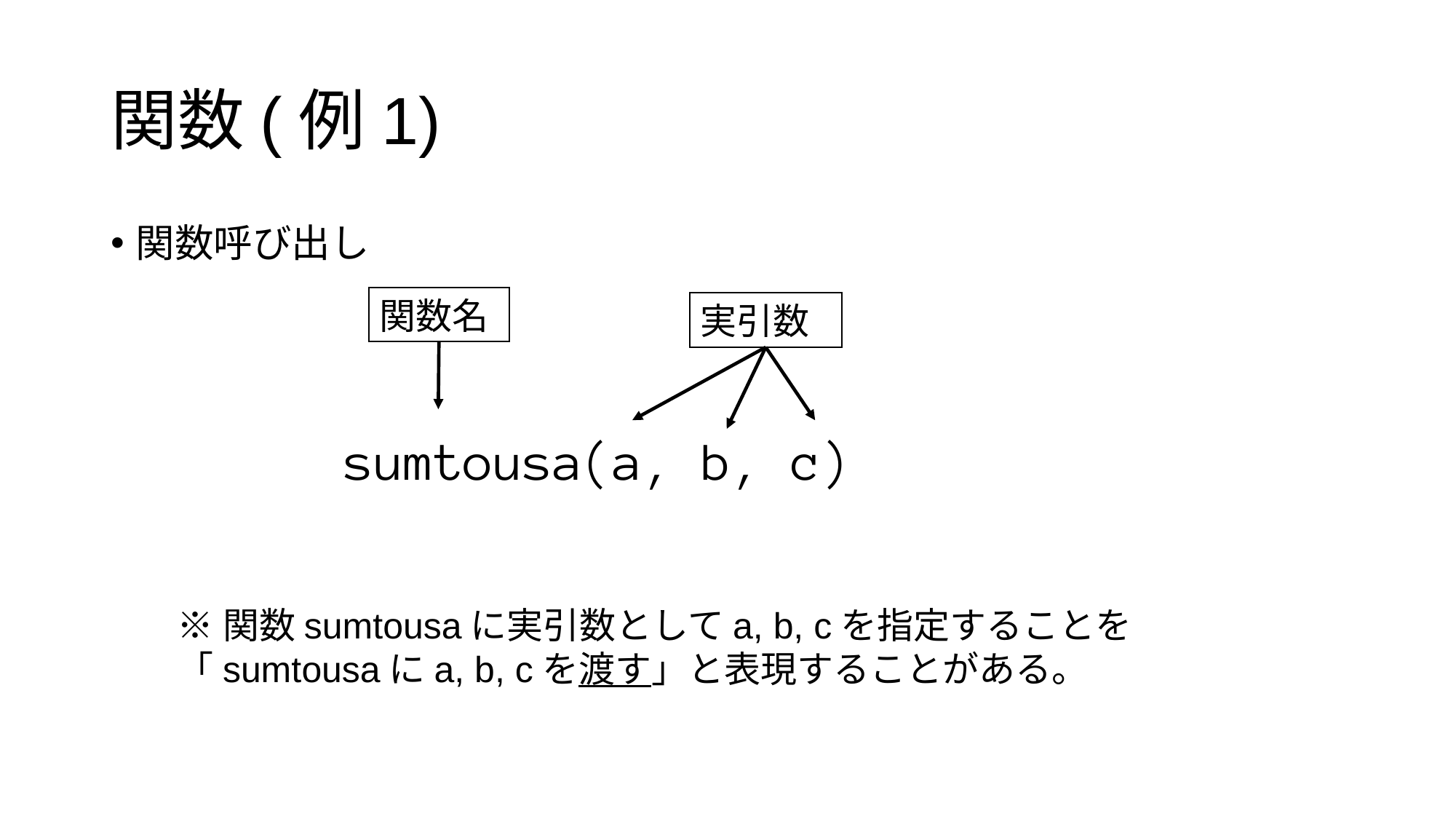

# 関数(例1)
関数呼び出し

関数名
実引数
sumtousa(a, b, c)
※関数sumtousaに実引数としてa, b, cを指定することを
「sumtousaにa, b, cを渡す」と表現することがある。